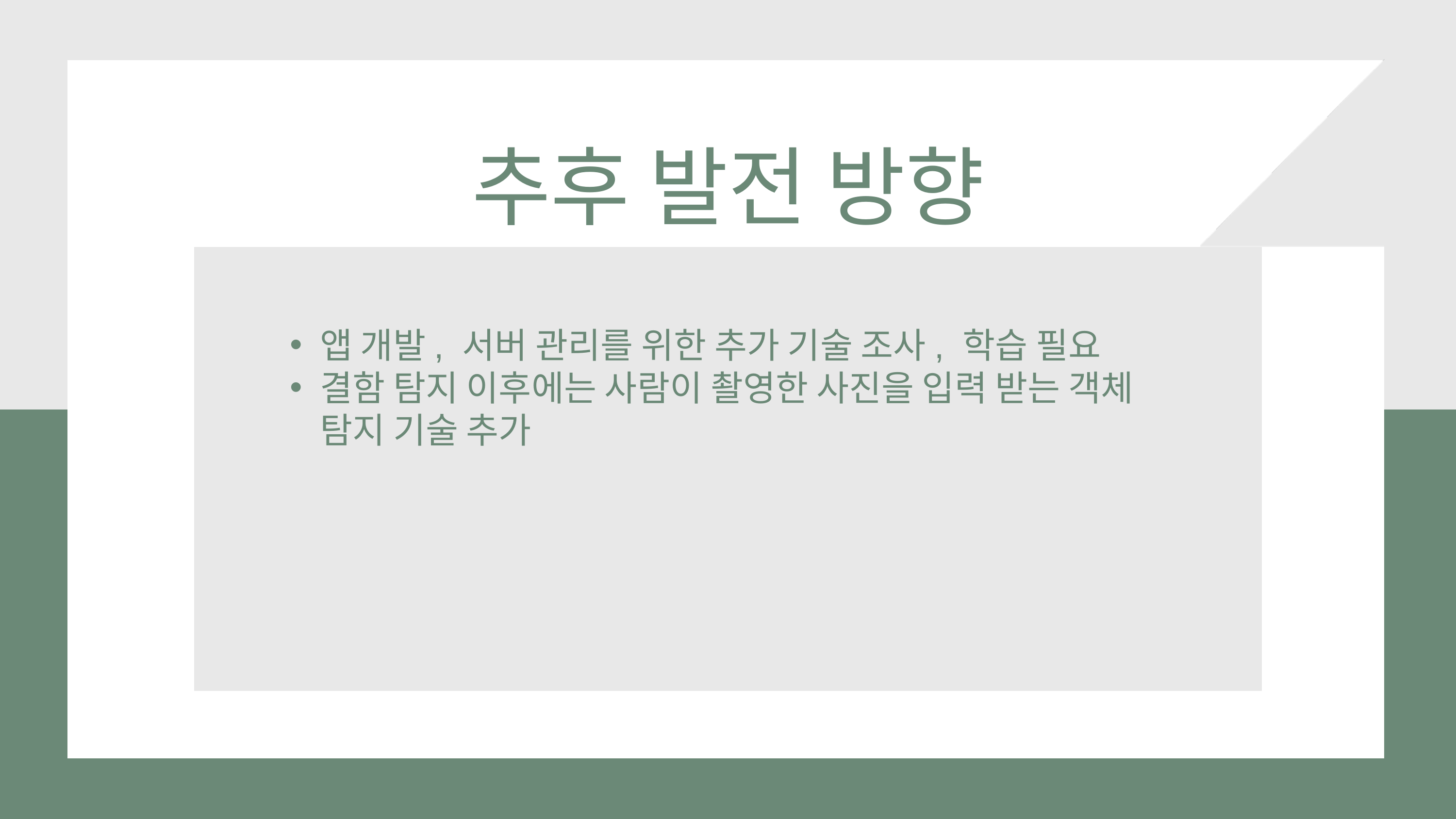

추후 발전 방향

앱 개발, 서버 관리를 위한 추가 기술 조사, 학습 필요
결함 탐지 이후에는 사람이 촬영한 사진을 입력 받는 객체 탐지 기술 추가